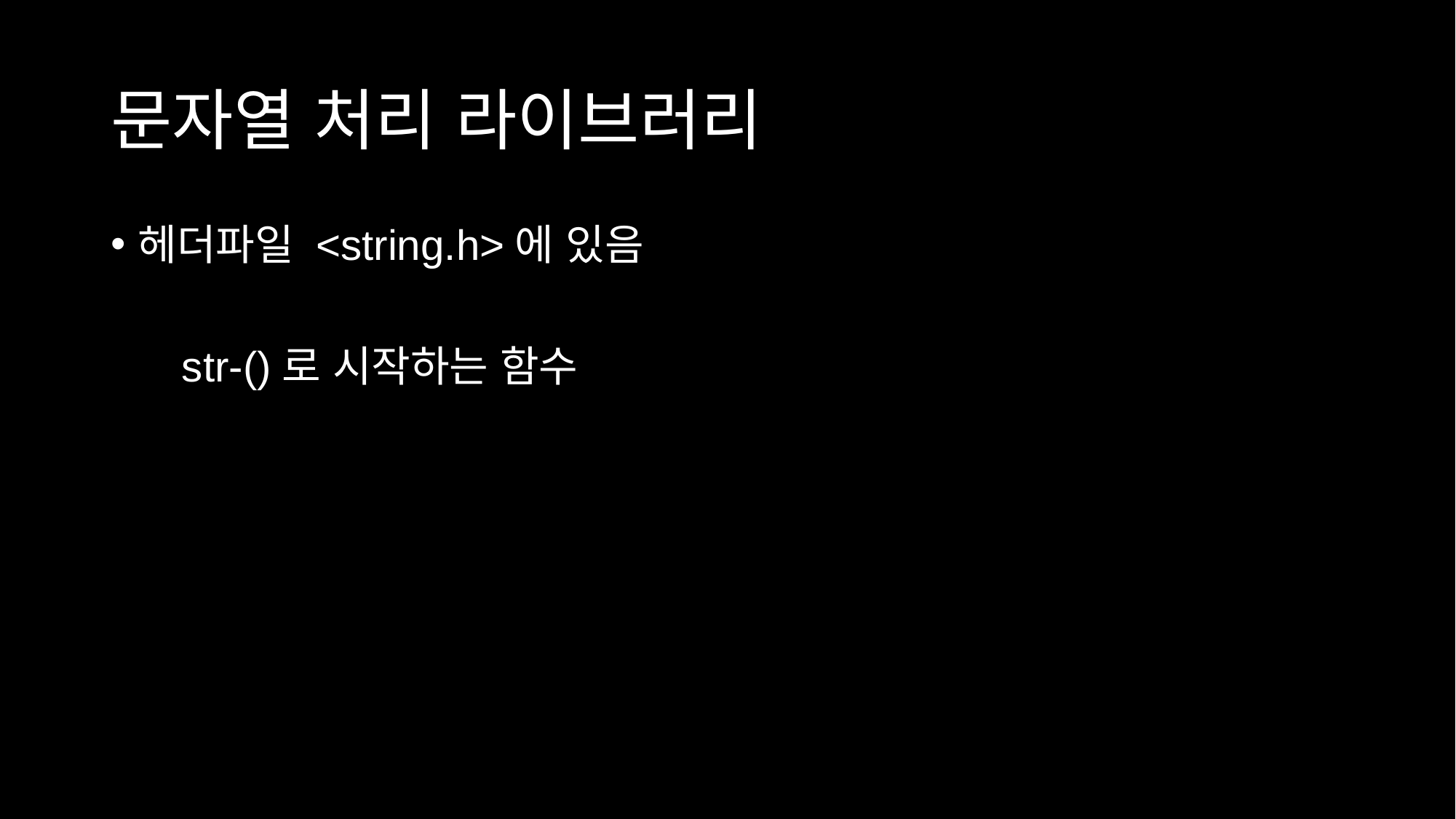

# 문자열 처리 라이브러리
헤더파일 <string.h>에 있음

      str-()로 시작하는 함수